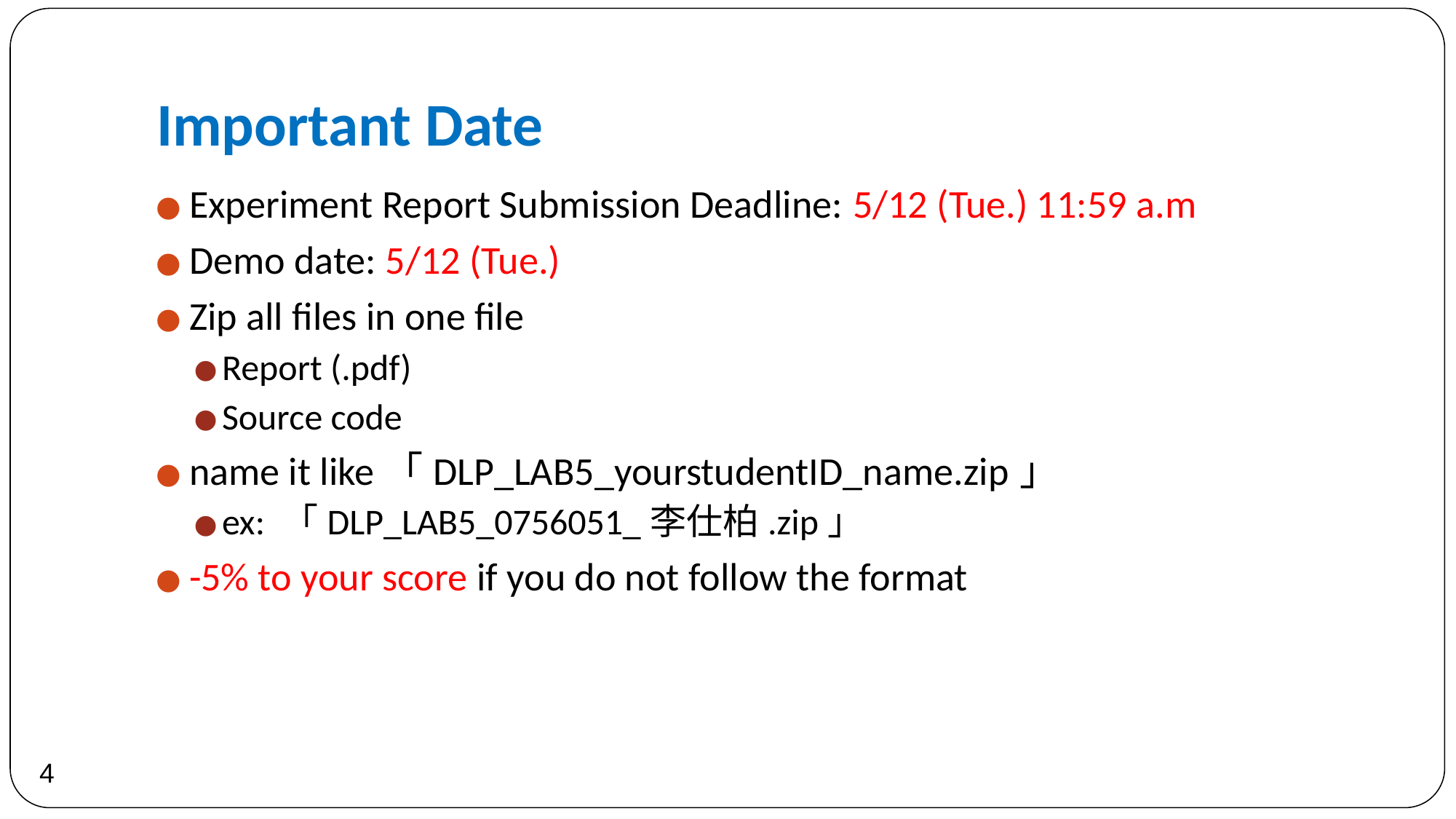

# Important Date
Experiment Report Submission Deadline: 5/12 (Tue.) 11:59 a.m
Demo date: 5/12 (Tue.)
Zip all files in one file
Report (.pdf)
Source code
name it like「DLP_LAB5_yourstudentID_name.zip」
ex: 「DLP_LAB5_0756051_李仕柏.zip」
-5% to your score if you do not follow the format